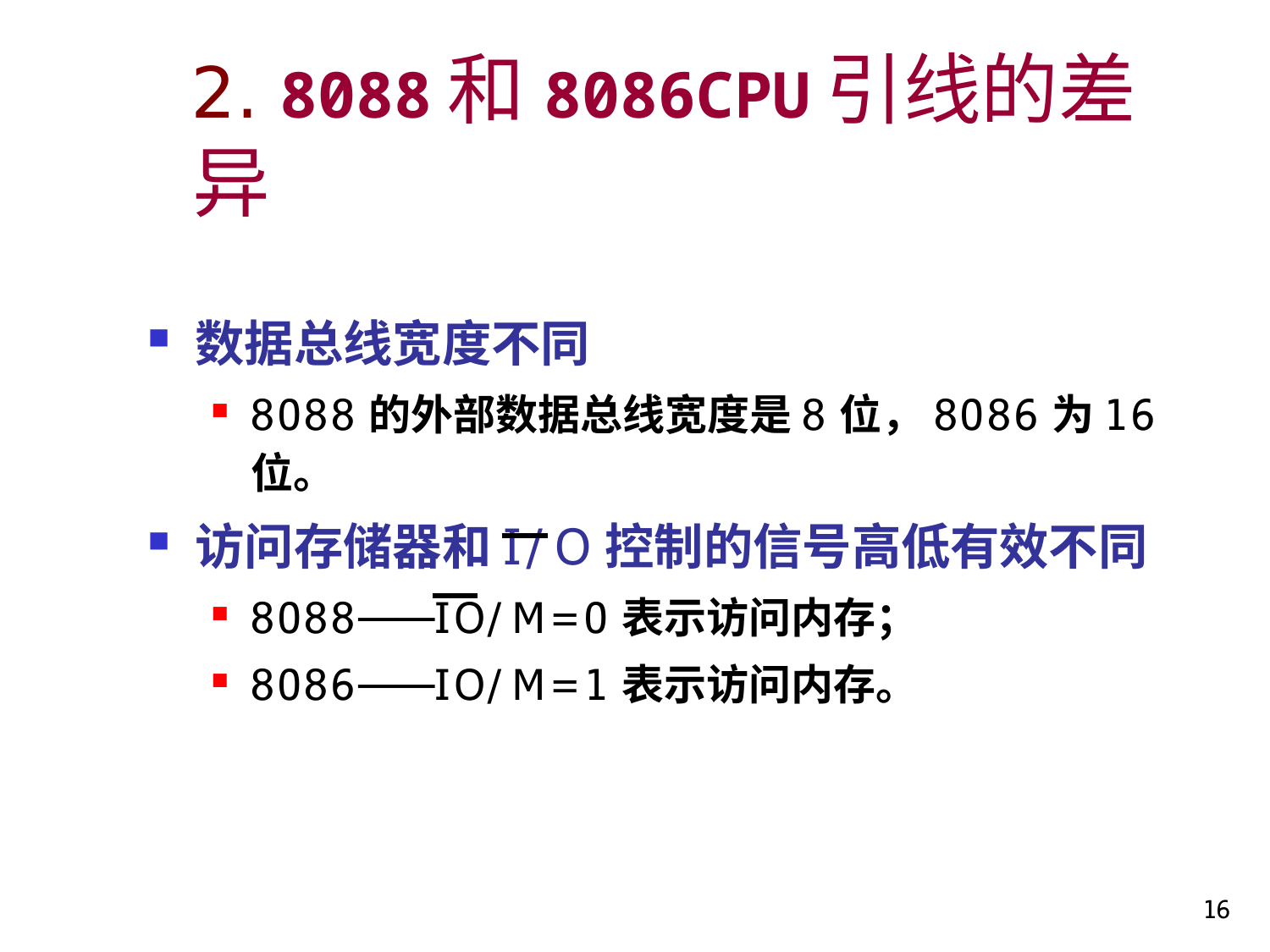

# 2. 8088和8086CPU引线的差异
数据总线宽度不同
8088的外部数据总线宽度是8位，8086为16位。
访问存储器和I/O控制的信号高低有效不同
8088——IO/M=0表示访问内存；
8086——IO/M=1表示访问内存。

16